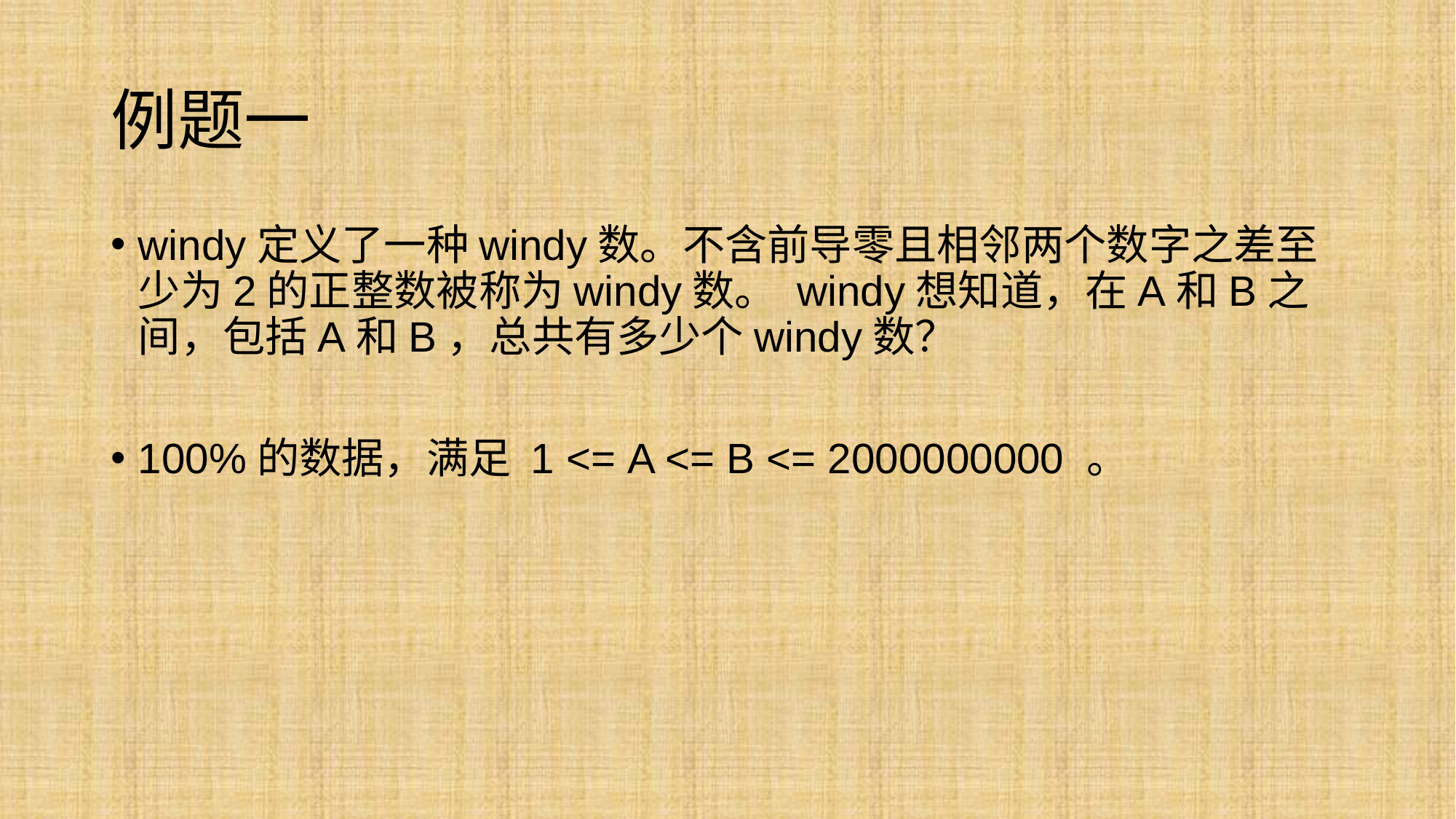

# 例题一
windy定义了一种windy数。不含前导零且相邻两个数字之差至少为2的正整数被称为windy数。 windy想知道，在A和B之间，包括A和B，总共有多少个windy数？

100%的数据，满足 1 <= A <= B <= 2000000000 。